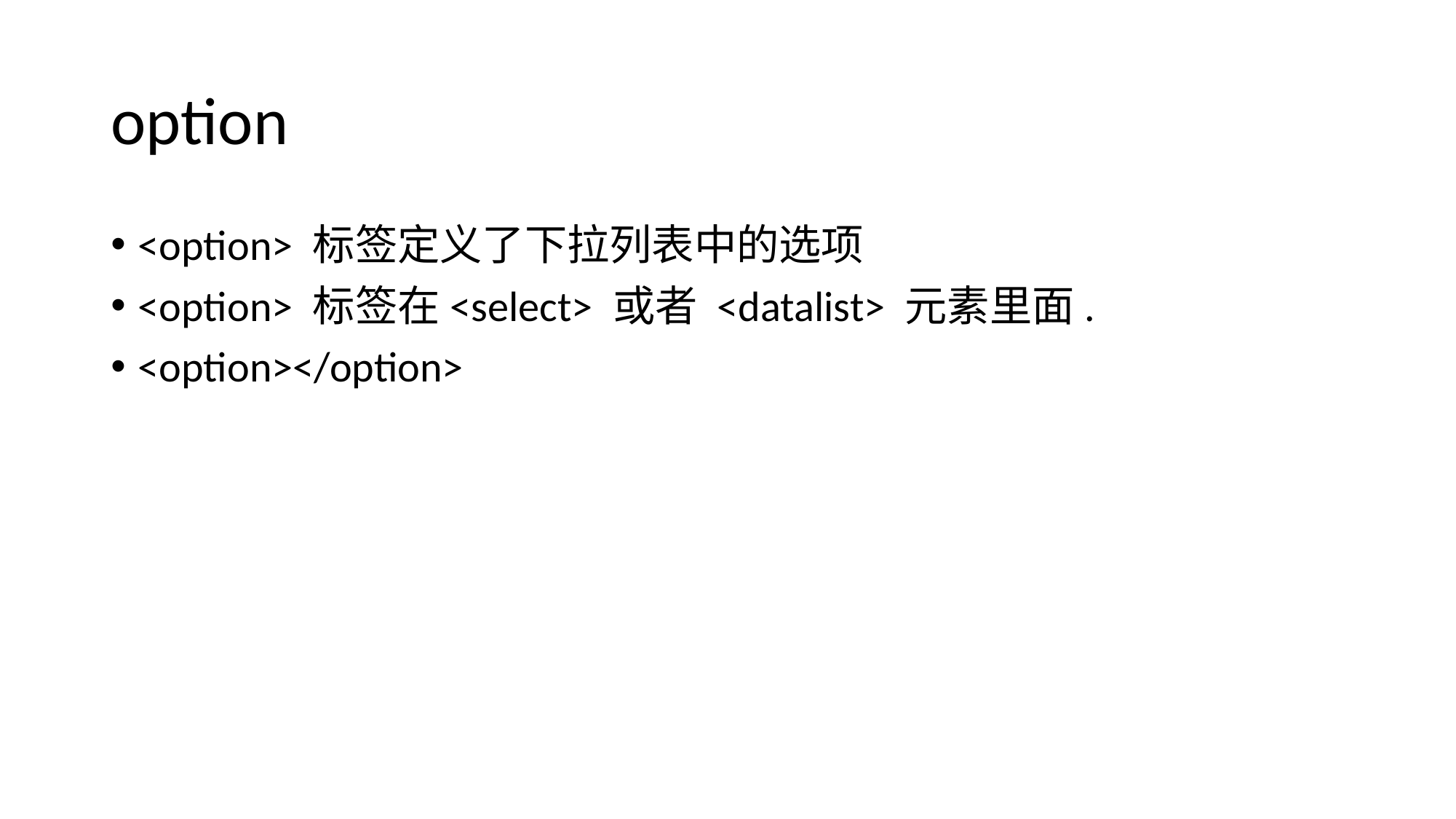

# option
<option> 标签定义了下拉列表中的选项
<option> 标签在<select> 或者 <datalist> 元素里面.
<option></option>